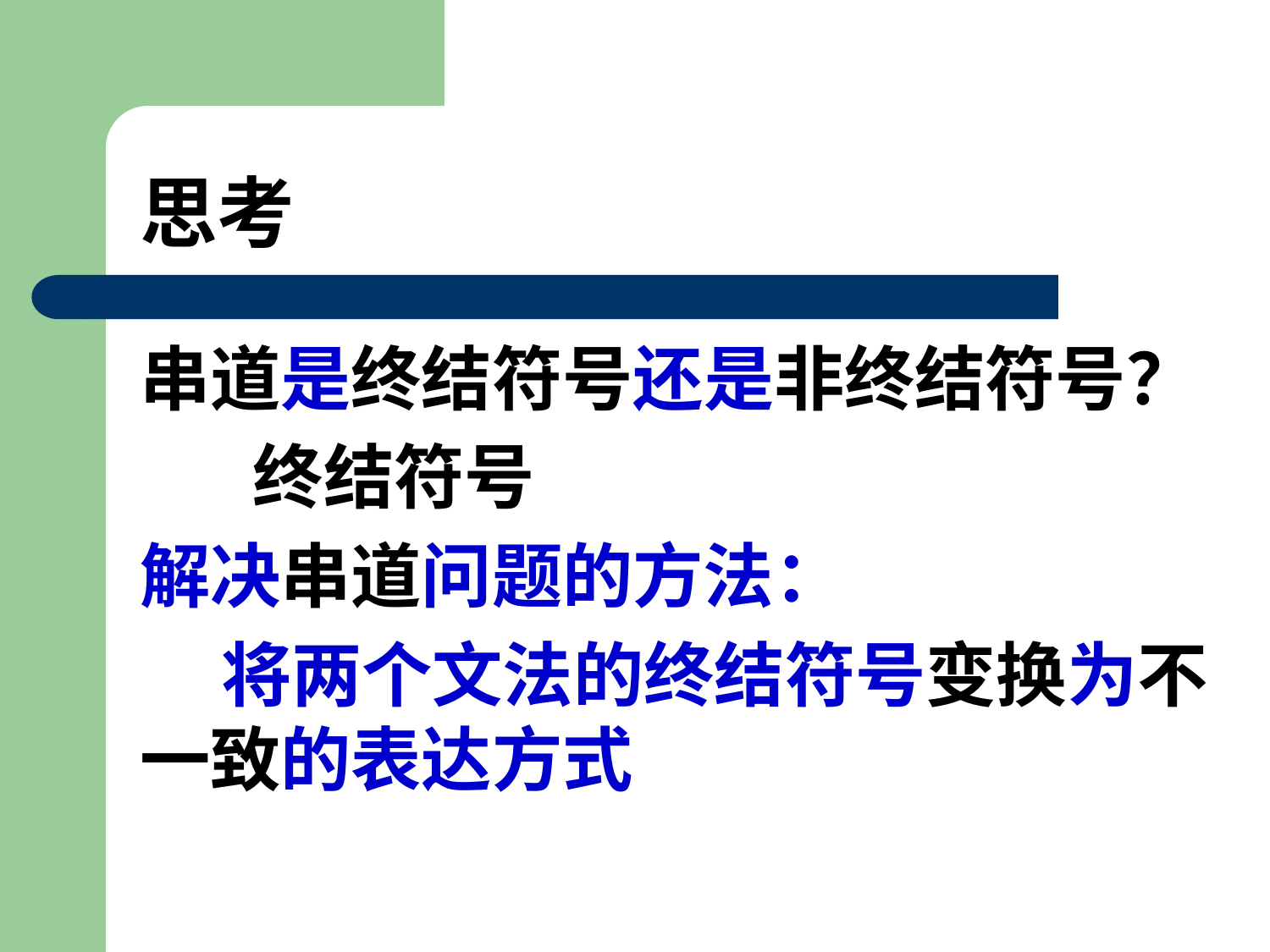

# 思考
串道是终结符号还是非终结符号？
      终结符号
解决串道问题的方法：
    将两个文法的终结符号变换为不一致的表达方式